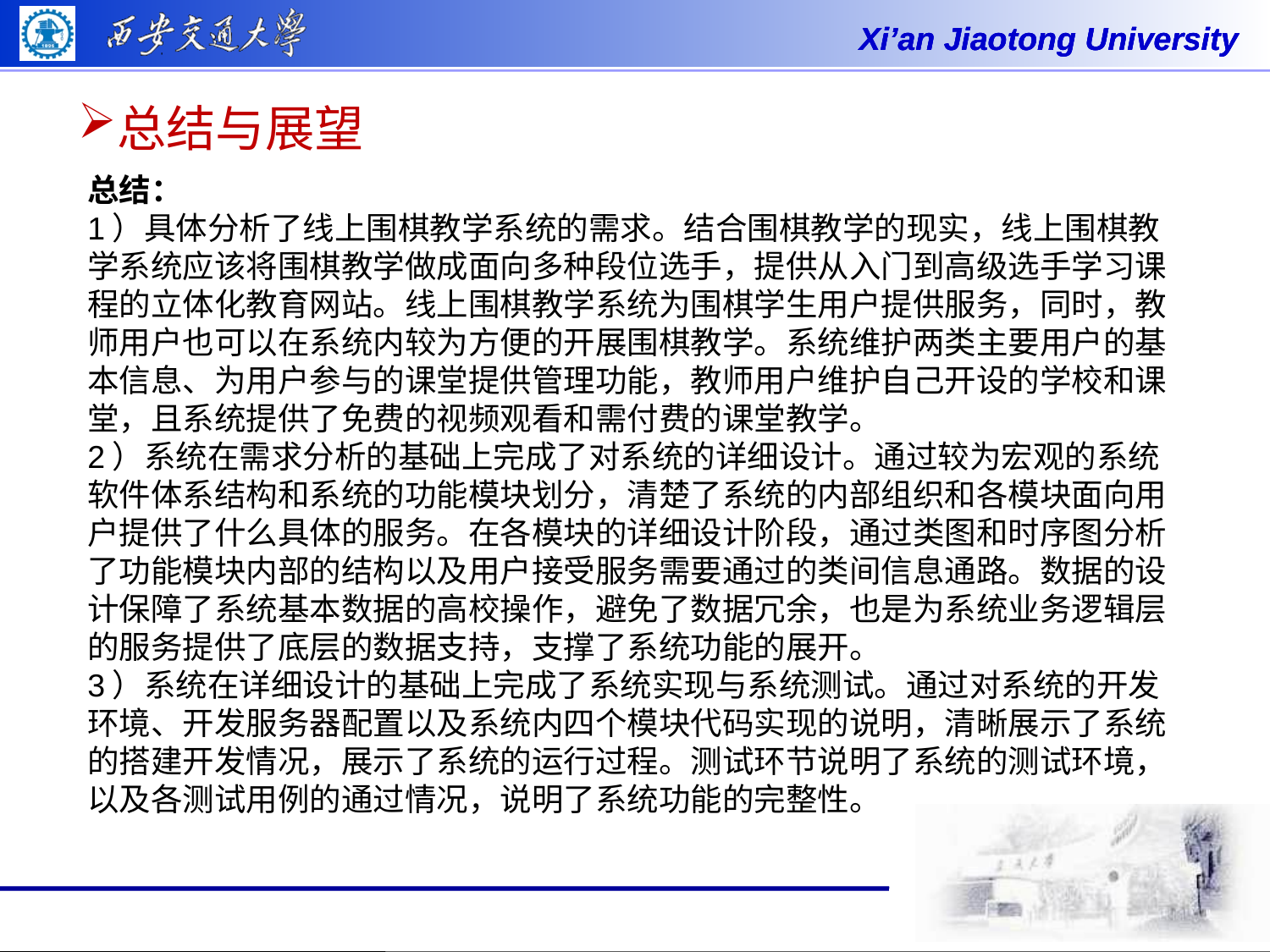

# 总结与展望
总结：
1）具体分析了线上围棋教学系统的需求。结合围棋教学的现实，线上围棋教学系统应该将围棋教学做成面向多种段位选手，提供从入门到高级选手学习课程的立体化教育网站。线上围棋教学系统为围棋学生用户提供服务，同时，教师用户也可以在系统内较为方便的开展围棋教学。系统维护两类主要用户的基本信息、为用户参与的课堂提供管理功能，教师用户维护自己开设的学校和课堂，且系统提供了免费的视频观看和需付费的课堂教学。
2）系统在需求分析的基础上完成了对系统的详细设计。通过较为宏观的系统软件体系结构和系统的功能模块划分，清楚了系统的内部组织和各模块面向用户提供了什么具体的服务。在各模块的详细设计阶段，通过类图和时序图分析了功能模块内部的结构以及用户接受服务需要通过的类间信息通路。数据的设计保障了系统基本数据的高校操作，避免了数据冗余，也是为系统业务逻辑层的服务提供了底层的数据支持，支撑了系统功能的展开。
3）系统在详细设计的基础上完成了系统实现与系统测试。通过对系统的开发环境、开发服务器配置以及系统内四个模块代码实现的说明，清晰展示了系统的搭建开发情况，展示了系统的运行过程。测试环节说明了系统的测试环境，以及各测试用例的通过情况，说明了系统功能的完整性。